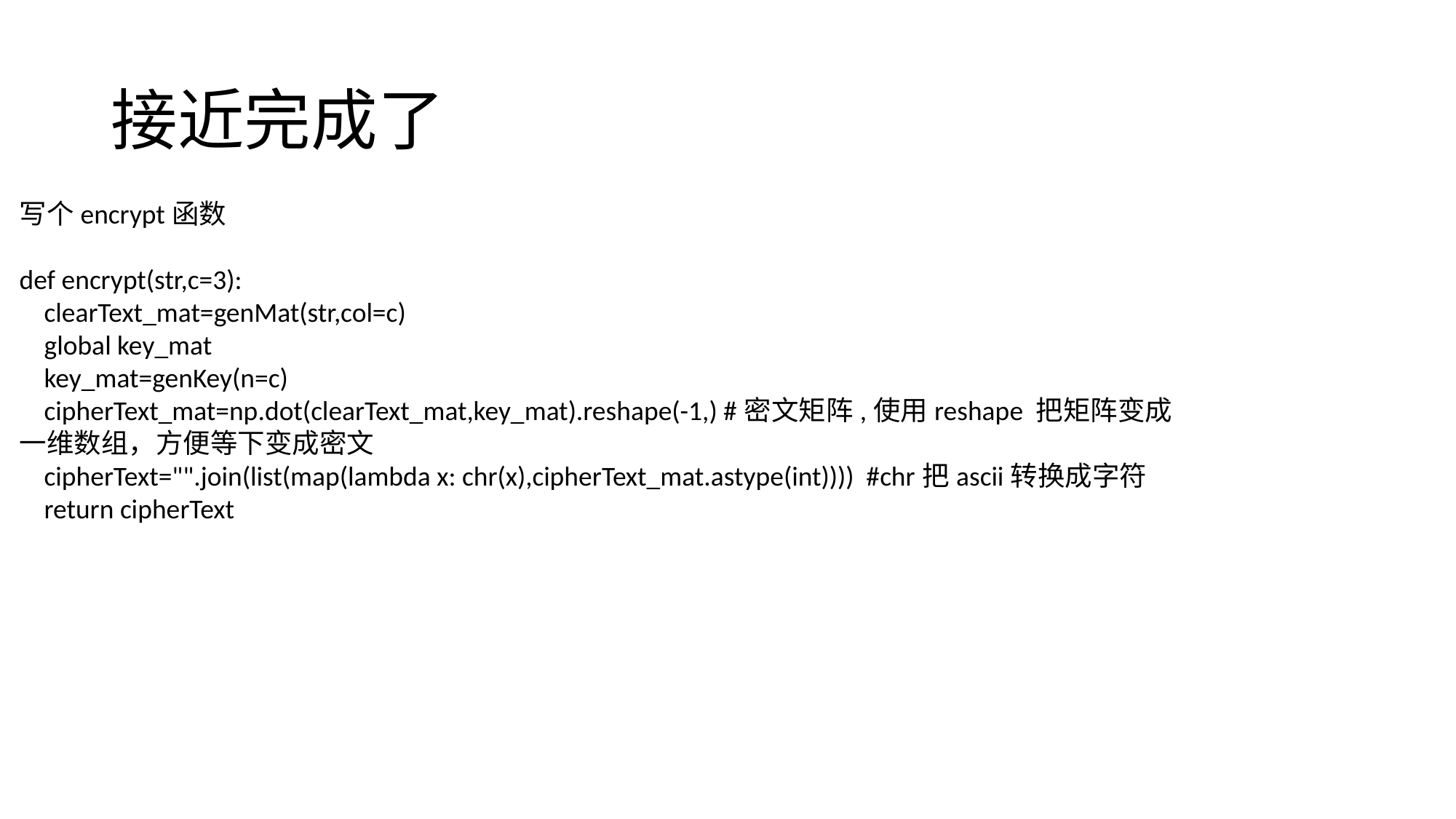

# 接近完成了
写个encrypt函数

def encrypt(str,c=3):
    clearText_mat=genMat(str,col=c)
    global key_mat
    key_mat=genKey(n=c)
    cipherText_mat=np.dot(clearText_mat,key_mat).reshape(-1,) #密文矩阵,使用reshape 把矩阵变成一维数组，方便等下变成密文
    cipherText="".join(list(map(lambda x: chr(x),cipherText_mat.astype(int))))  #chr把ascii转换成字符
    return cipherText